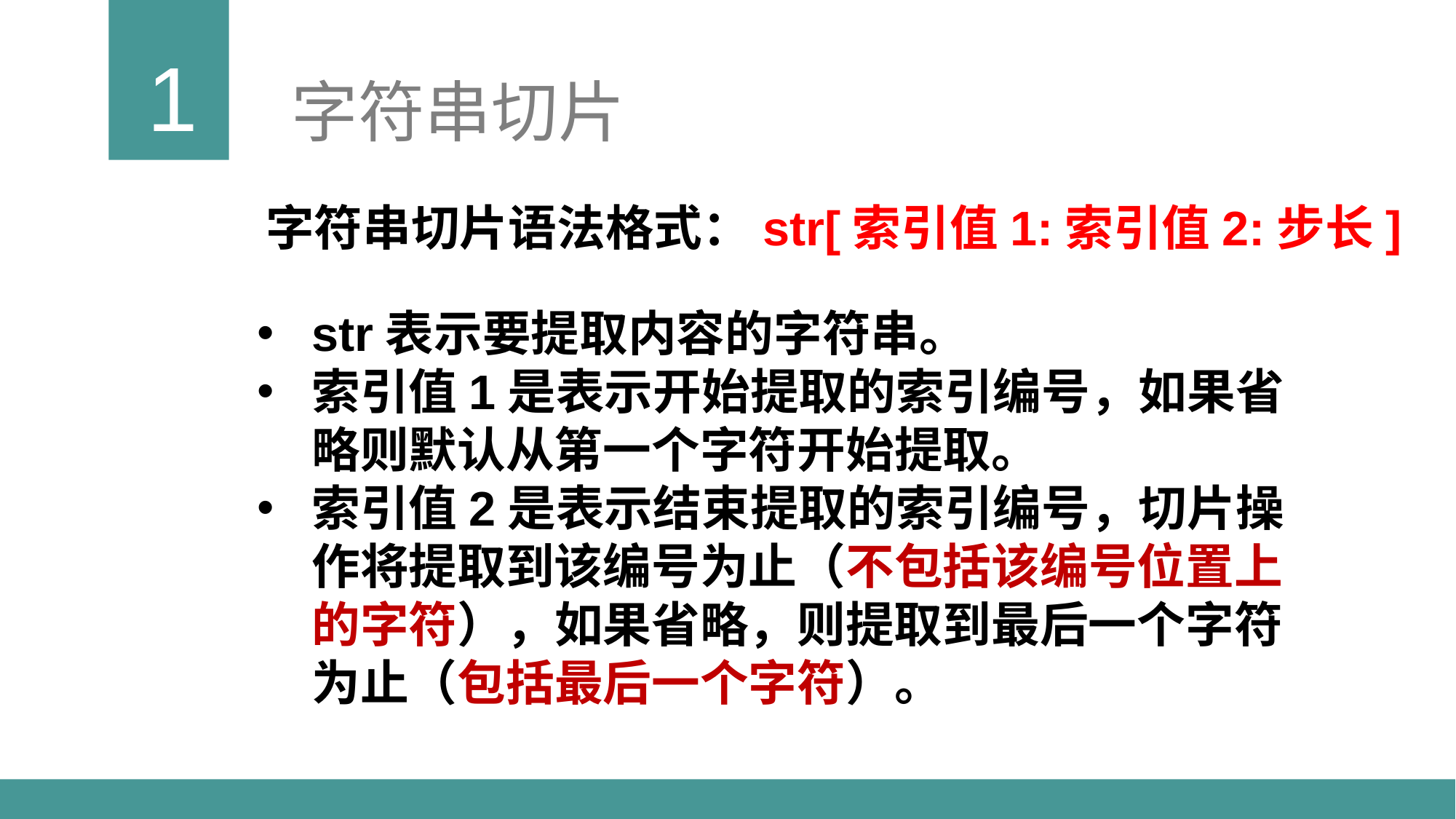

1
字符串切片
字符串切片语法格式：str[索引值1:索引值2:步长]
str表示要提取内容的字符串。
索引值1是表示开始提取的索引编号，如果省略则默认从第一个字符开始提取。
索引值2是表示结束提取的索引编号，切片操作将提取到该编号为止（不包括该编号位置上的字符），如果省略，则提取到最后一个字符为止（包括最后一个字符）。